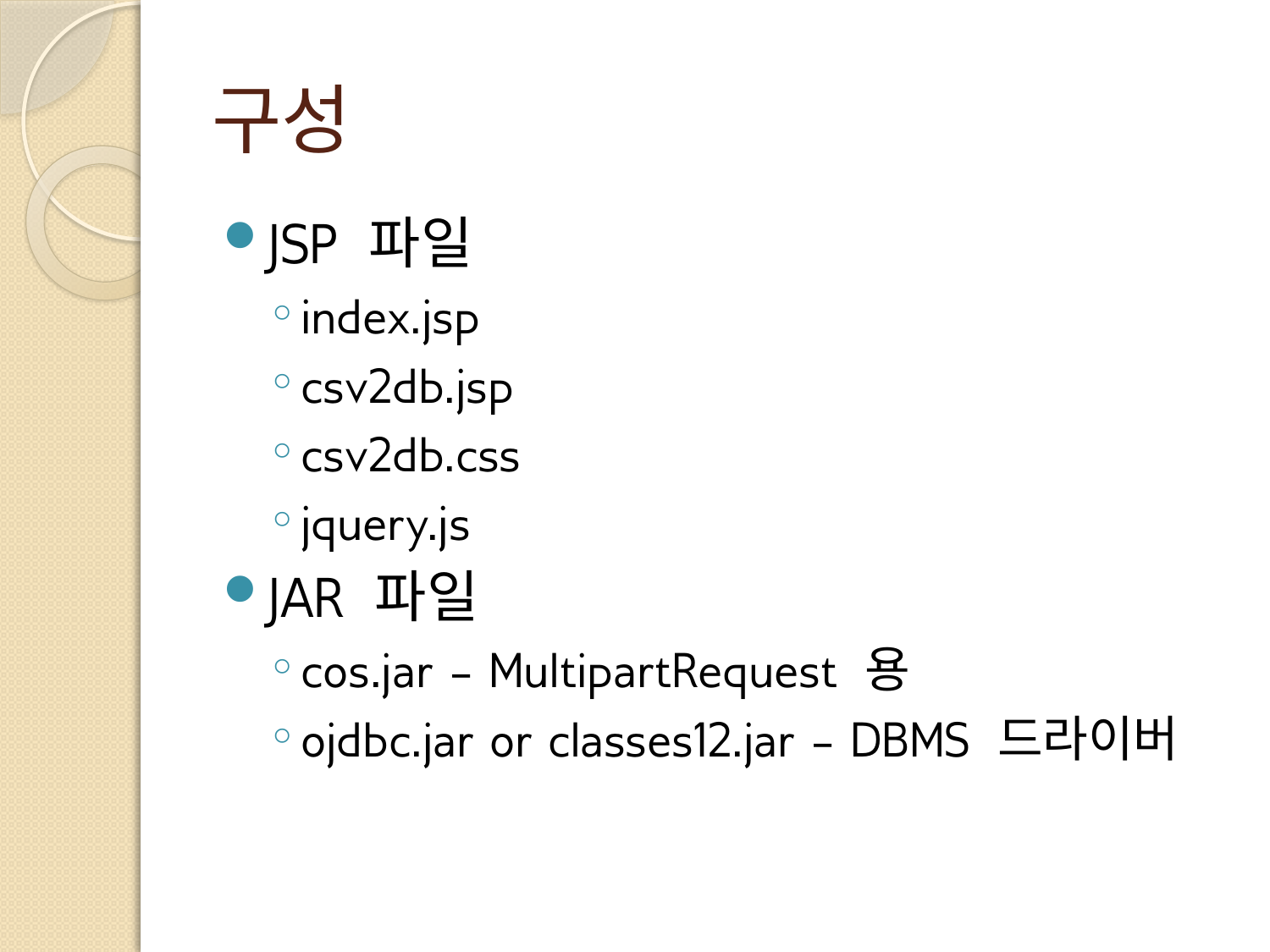

# 구성
JSP 파일
index.jsp
csv2db.jsp
csv2db.css
jquery.js
JAR 파일
cos.jar – MultipartRequest 용
ojdbc.jar or classes12.jar – DBMS 드라이버